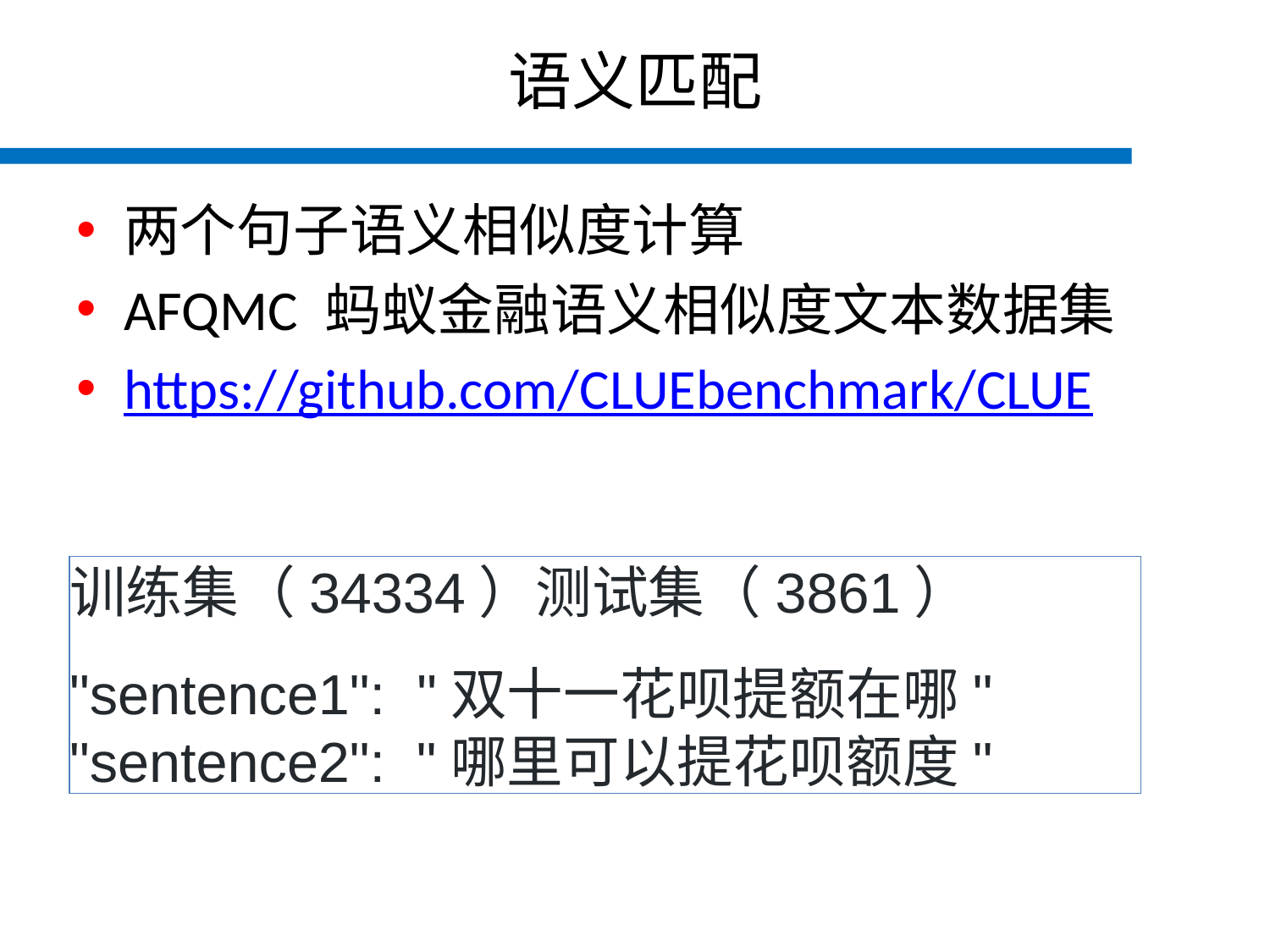

语义匹配
两个句子语义相似度计算
AFQMC 蚂蚁金融语义相似度文本数据集
https://github.com/CLUEbenchmark/CLUE

训练集（34334）测试集（3861）
"sentence1":  "双十一花呗提额在哪"
"sentence2":  "哪里可以提花呗额度"